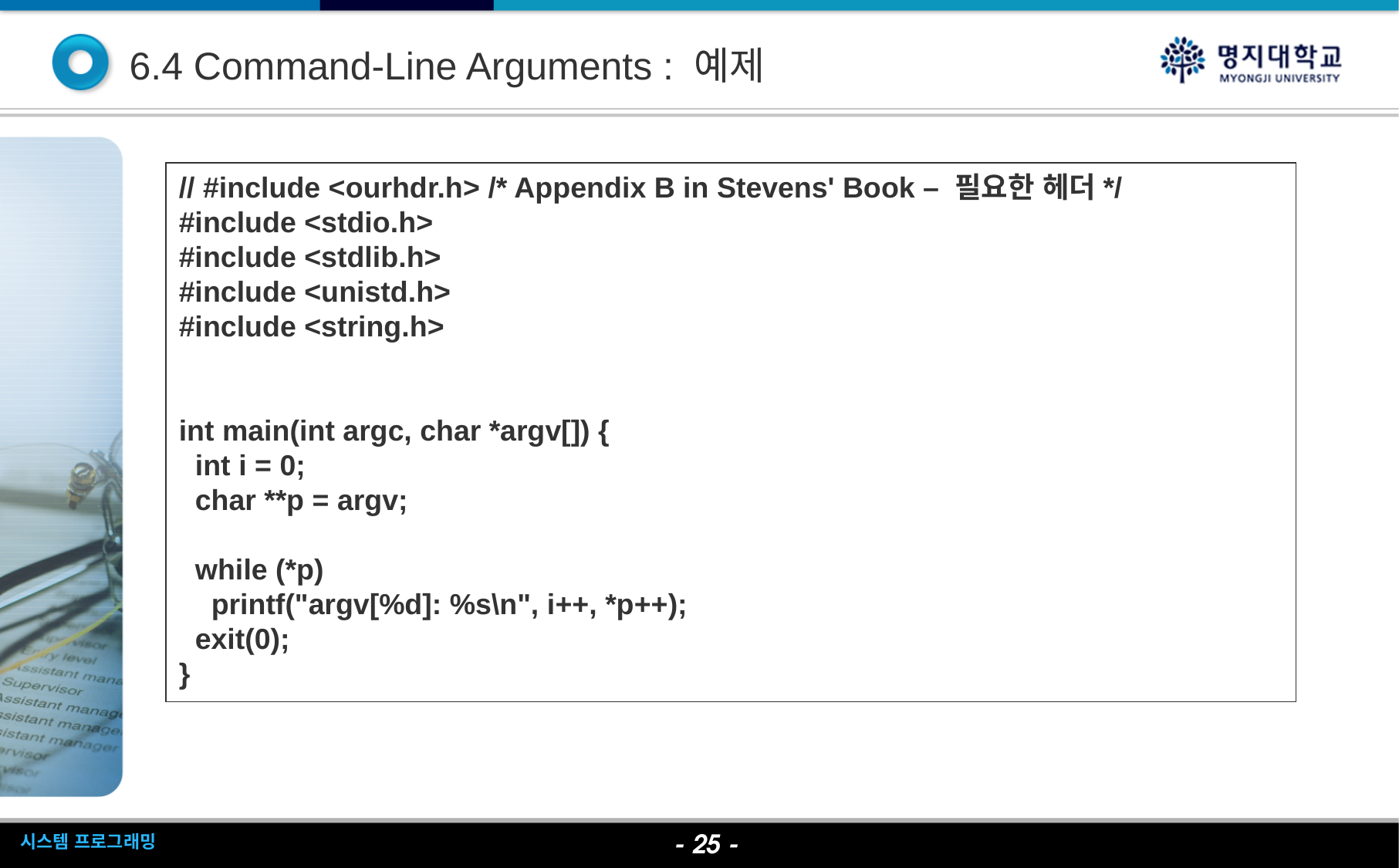

6.4 Command-Line Arguments : 예제
// #include <ourhdr.h> /* Appendix B in Stevens' Book – 필요한 헤더*/
#include <stdio.h>
#include <stdlib.h>
#include <unistd.h>
#include <string.h>

int main(int argc, char *argv[]) {
  int i = 0;
  char **p = argv;

  while (*p)
    printf("argv[%d]: %s\n", i++, *p++);
  exit(0);
}
- 25 -